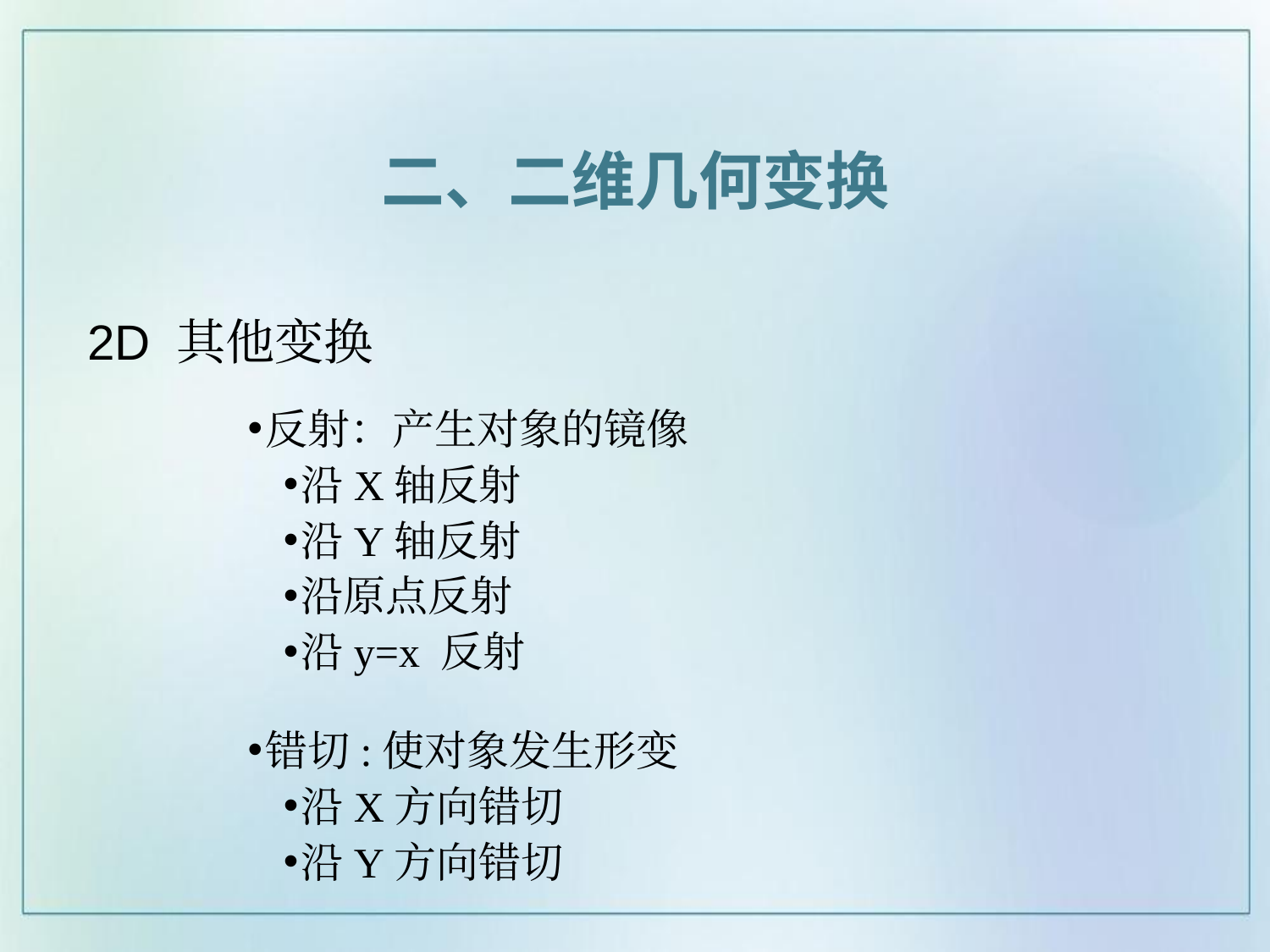

二、二维几何变换
# 2D 其他变换
反射：产生对象的镜像
沿X轴反射
沿Y轴反射
沿原点反射
沿y=x 反射
错切:使对象发生形变
沿X方向错切
沿Y方向错切